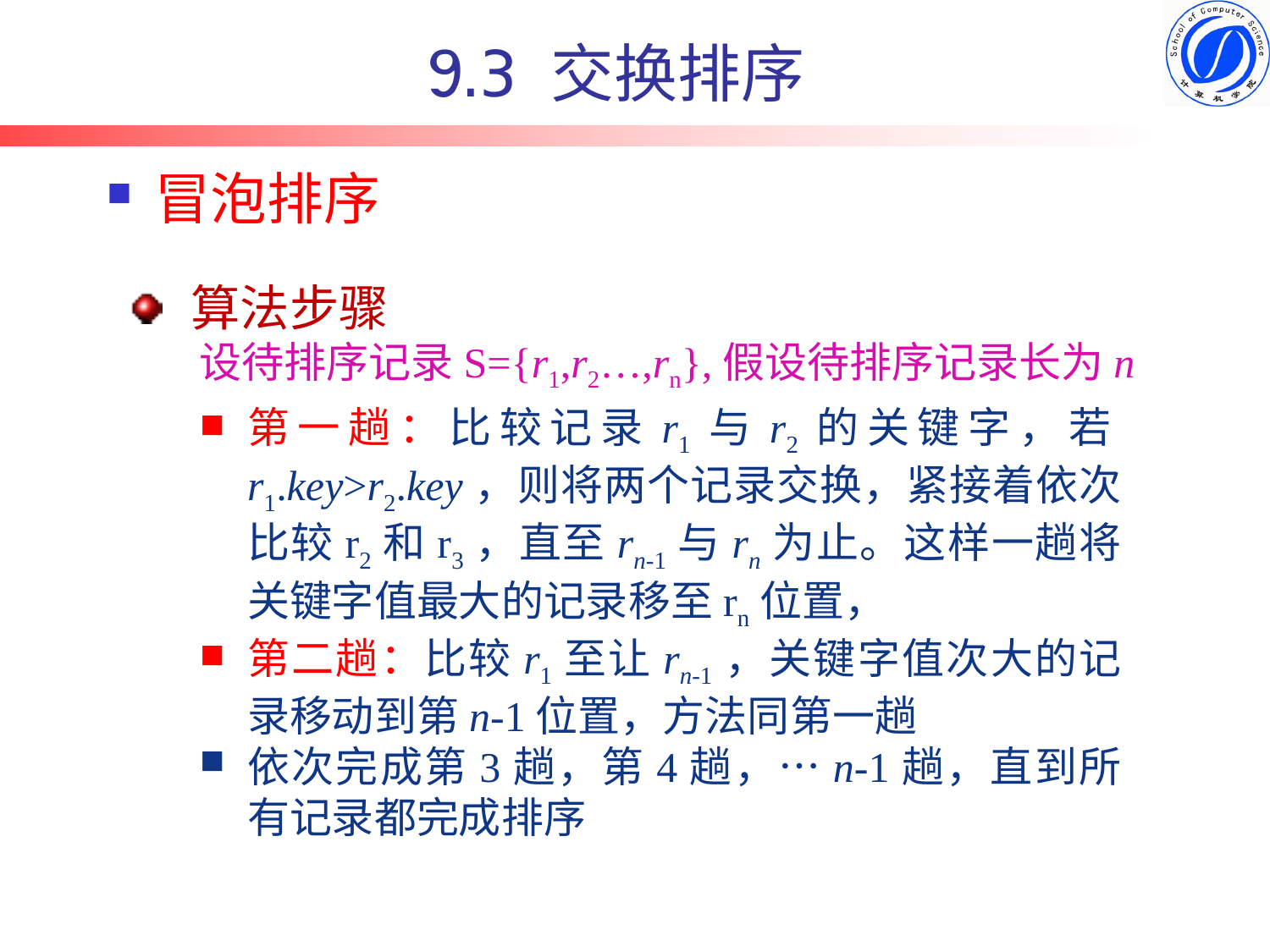

# 9.3 交换排序
冒泡排序
算法步骤
设待排序记录S={r1,r2…,rn},假设待排序记录长为n
第一趟：比较记录r1与r2的关键字，若r1.key>r2.key，则将两个记录交换，紧接着依次比较r2和r3，直至rn-1与rn为止。这样一趟将关键字值最大的记录移至rn位置，
第二趟：比较r1至让rn-1，关键字值次大的记录移动到第n-1位置，方法同第一趟
依次完成第3趟，第4趟，…n-1趟，直到所有记录都完成排序